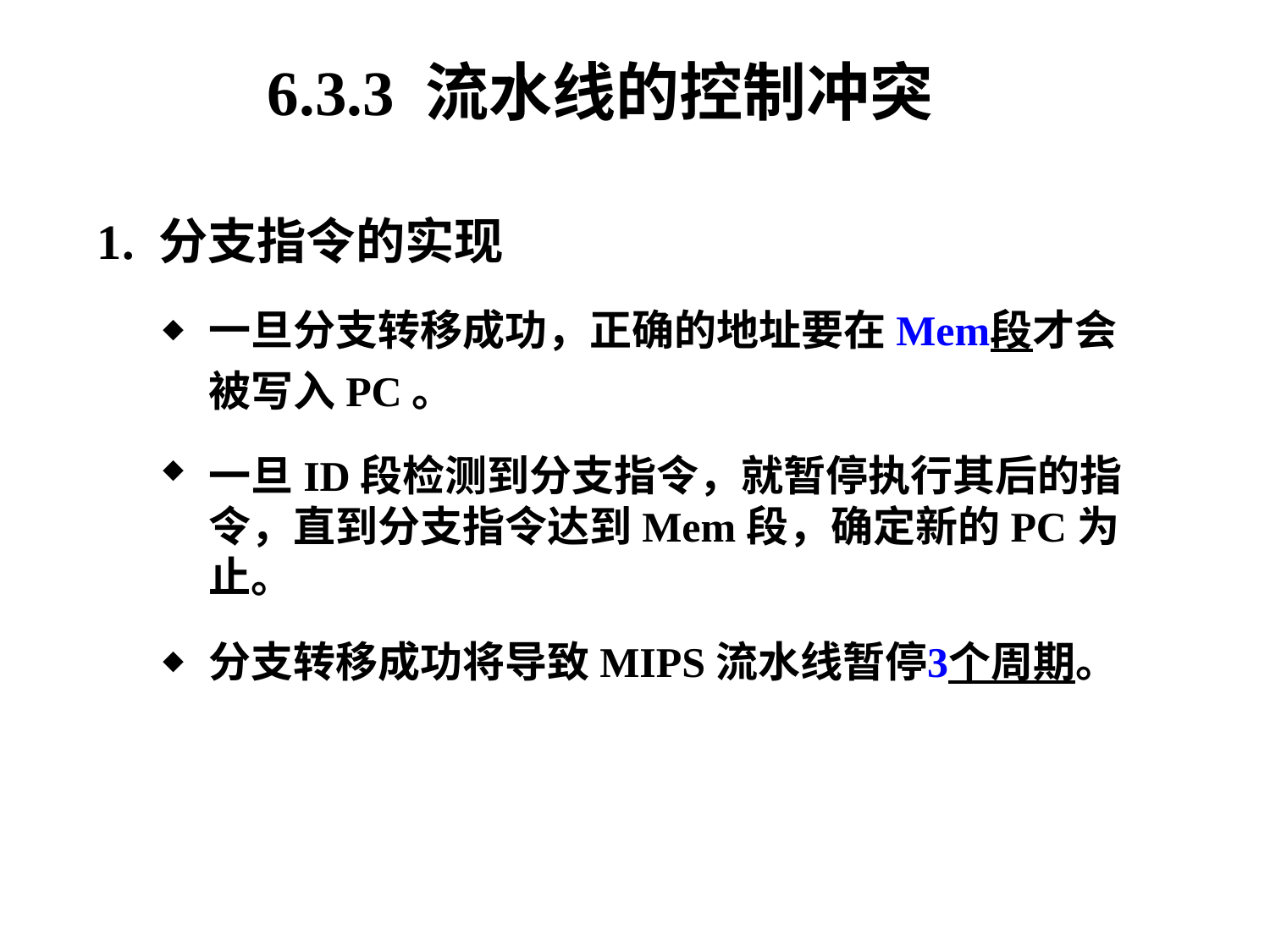

6.3.3 流水线的控制冲突
1. 分支指令的实现
一旦分支转移成功，正确的地址要在Mem段才会被写入PC。
一旦ID段检测到分支指令，就暂停执行其后的指令，直到分支指令达到Mem段，确定新的PC为止。
分支转移成功将导致MIPS流水线暂停3个周期。